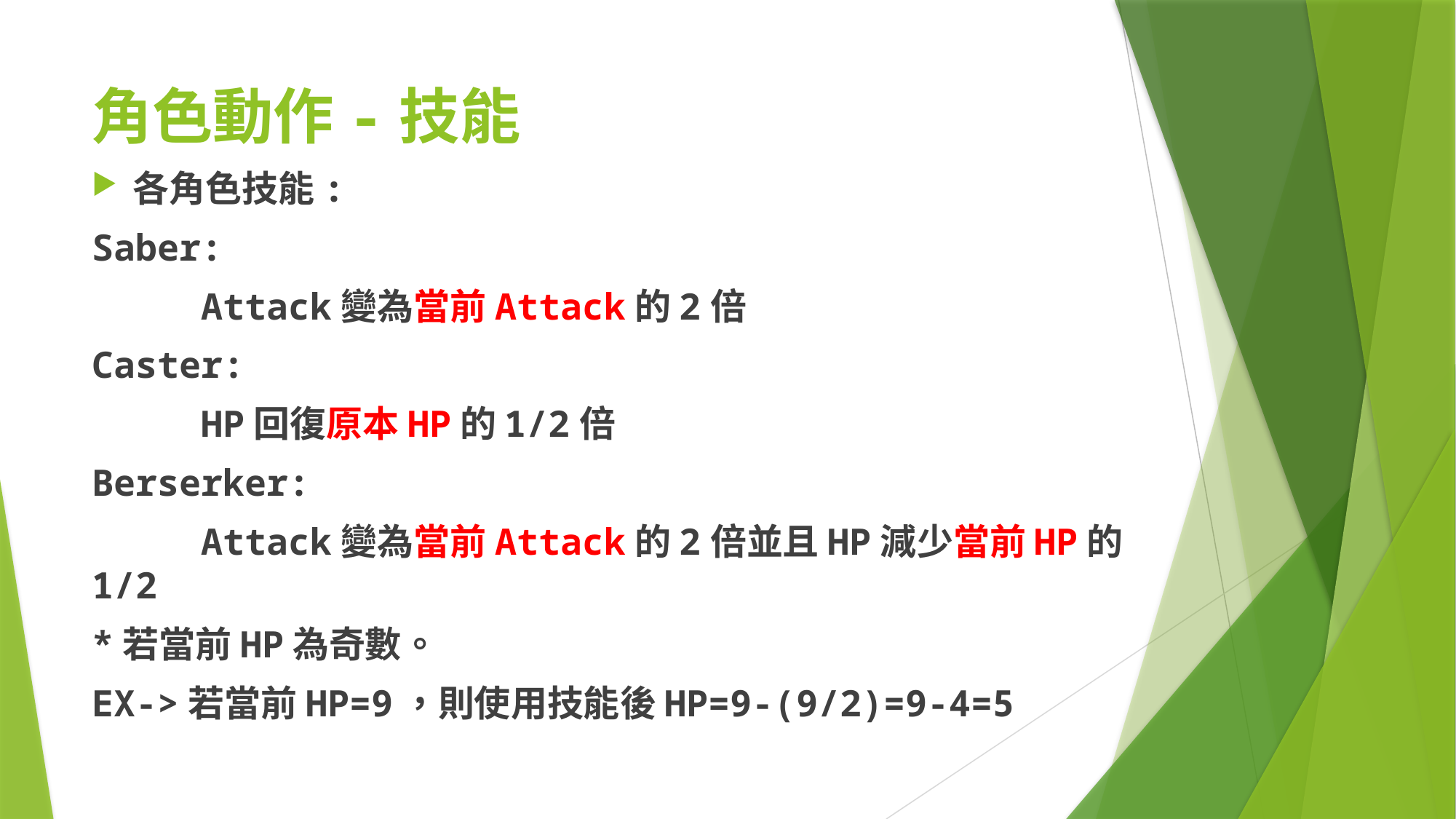

# 角色動作-技能
各角色技能:
Saber:
	Attack變為當前Attack的2倍
Caster:
	HP回復原本HP的1/2倍
Berserker:
	Attack變為當前Attack的2倍並且HP減少當前HP的1/2
*若當前HP為奇數。
EX->若當前HP=9，則使用技能後HP=9-(9/2)=9-4=5